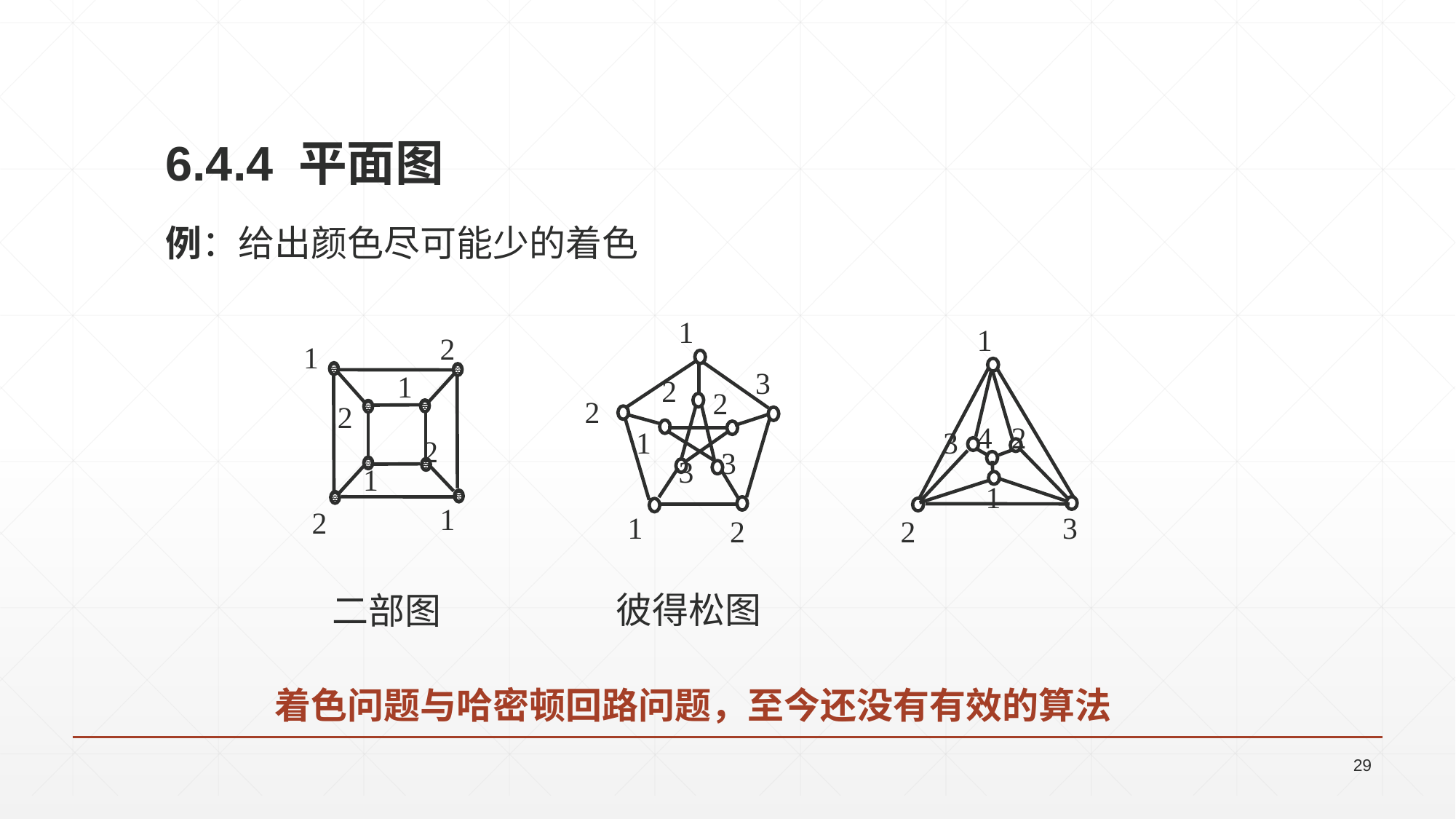

6.4.4 平面图
例：给出颜色尽可能少的着色
1
1
2
1

3

1

2
2
2
2
4
2
1
3
2
3
3
1
1
1
2
1
3
2
2
彼得松图
二部图
着色问题与哈密顿回路问题，至今还没有有效的算法
29